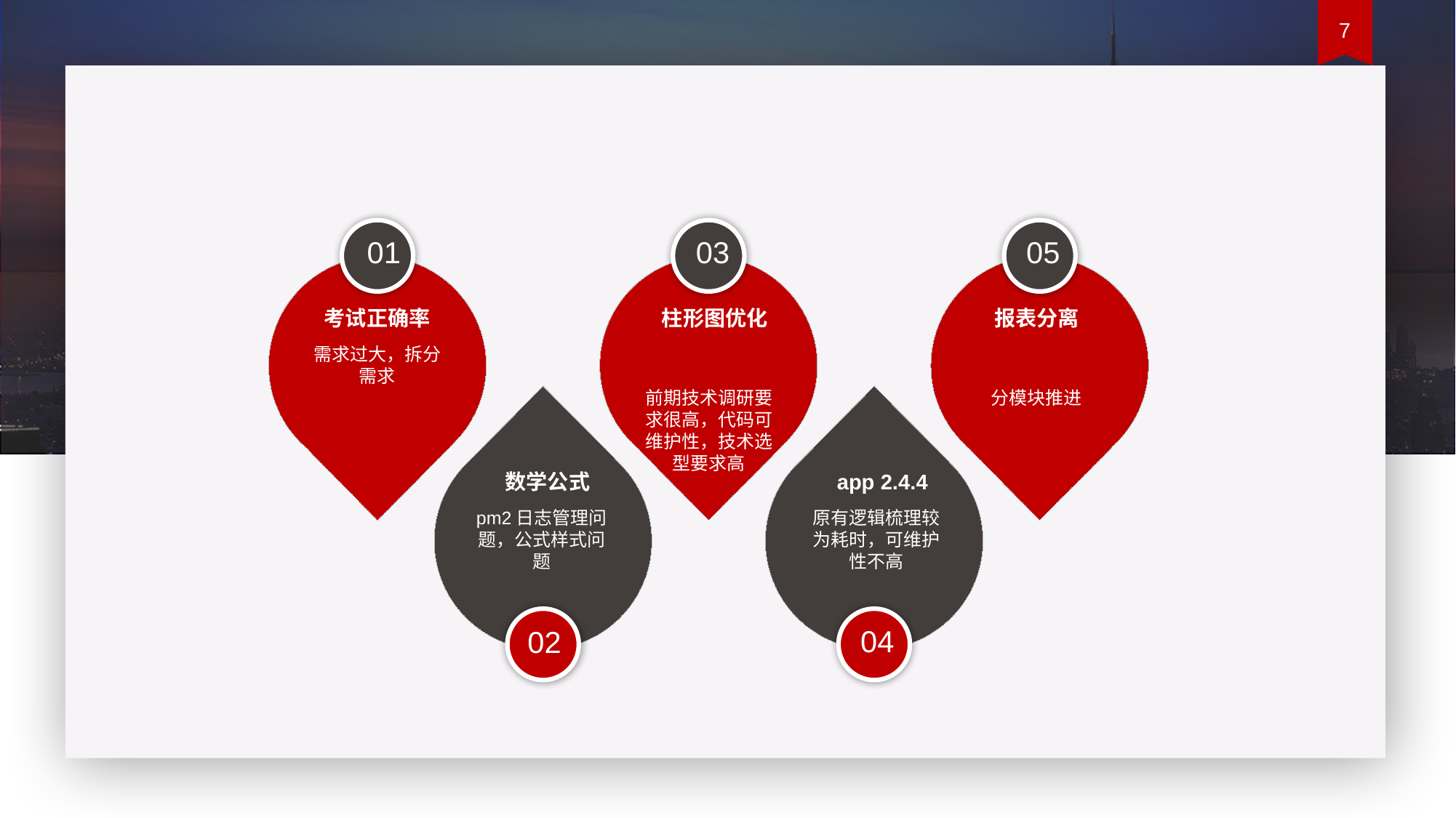

01

考试正确率
需求过大，拆分需求

03

柱形图优化

前期技术调研要求很高，代码可维护性，技术选型要求高

05

报表分离

分模块推进

数学公式
pm2日志管理问题，公式样式问题

02

app 2.4.4
原有逻辑梳理较为耗时，可维护性不高

04